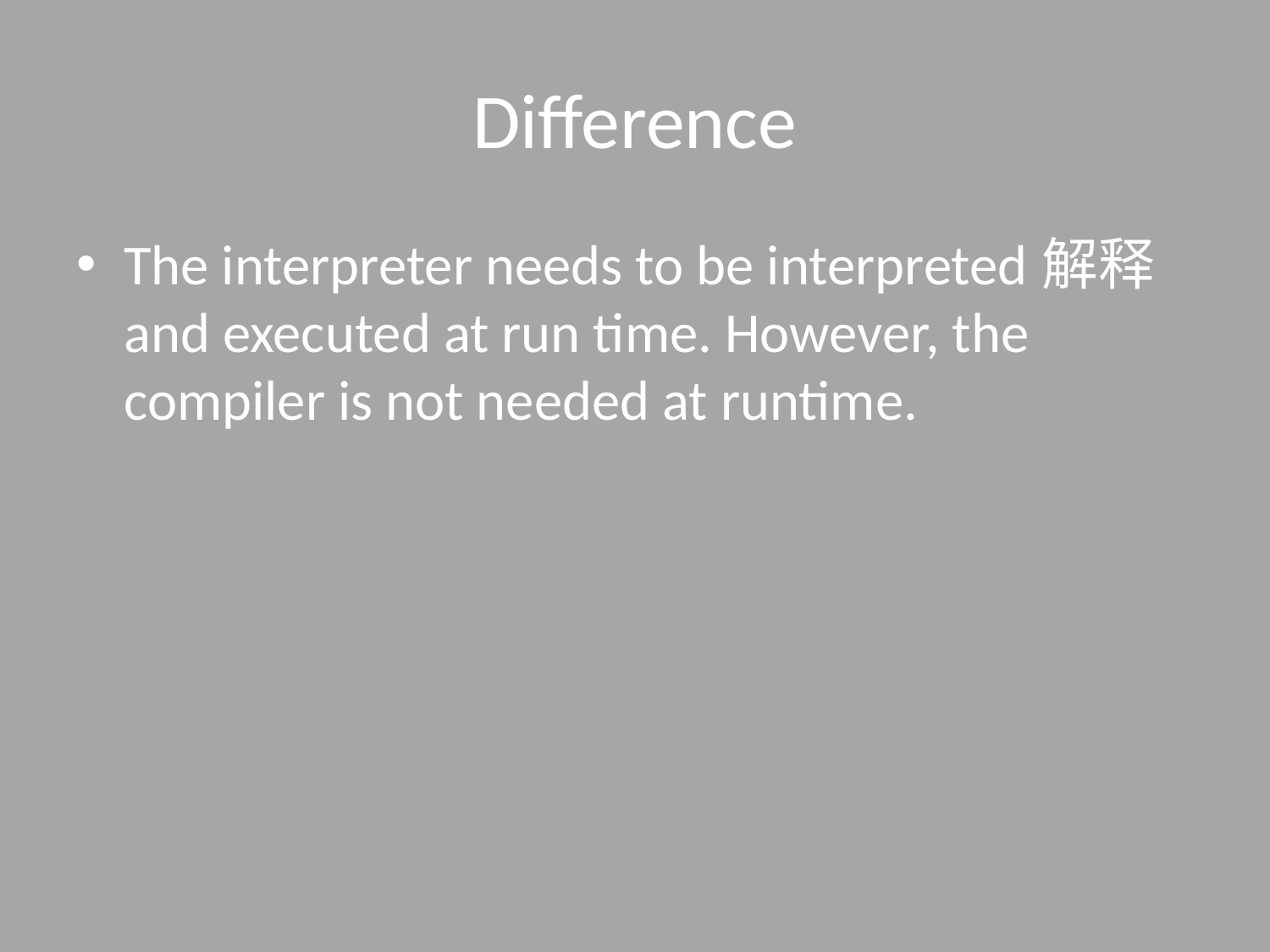

# Difference
The interpreter needs to be interpreted解释 and executed at run time. However, the compiler is not needed at runtime.